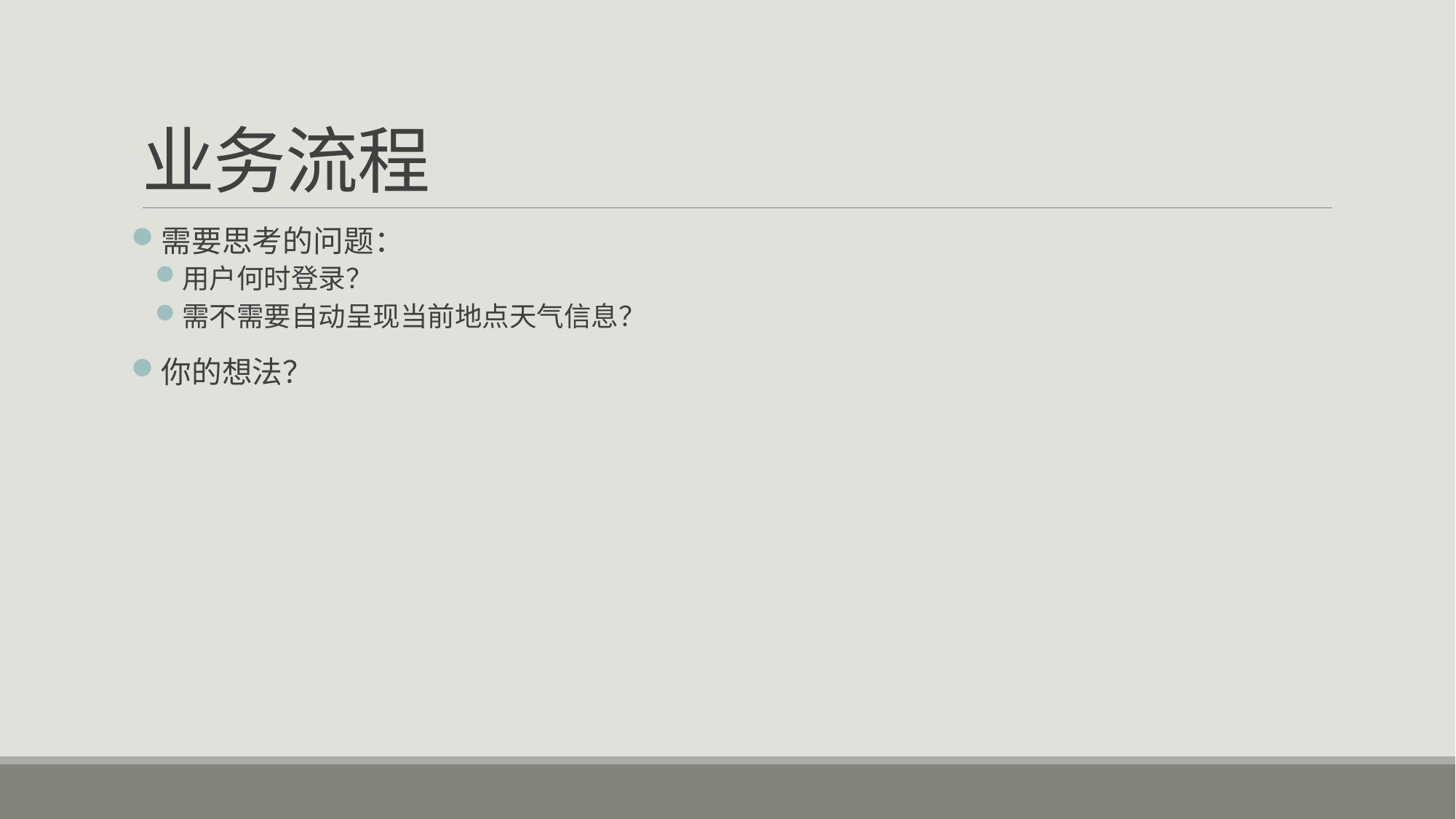

# 业务流程
需要思考的问题：
用户何时登录？
需不需要自动呈现当前地点天气信息？
你的想法？